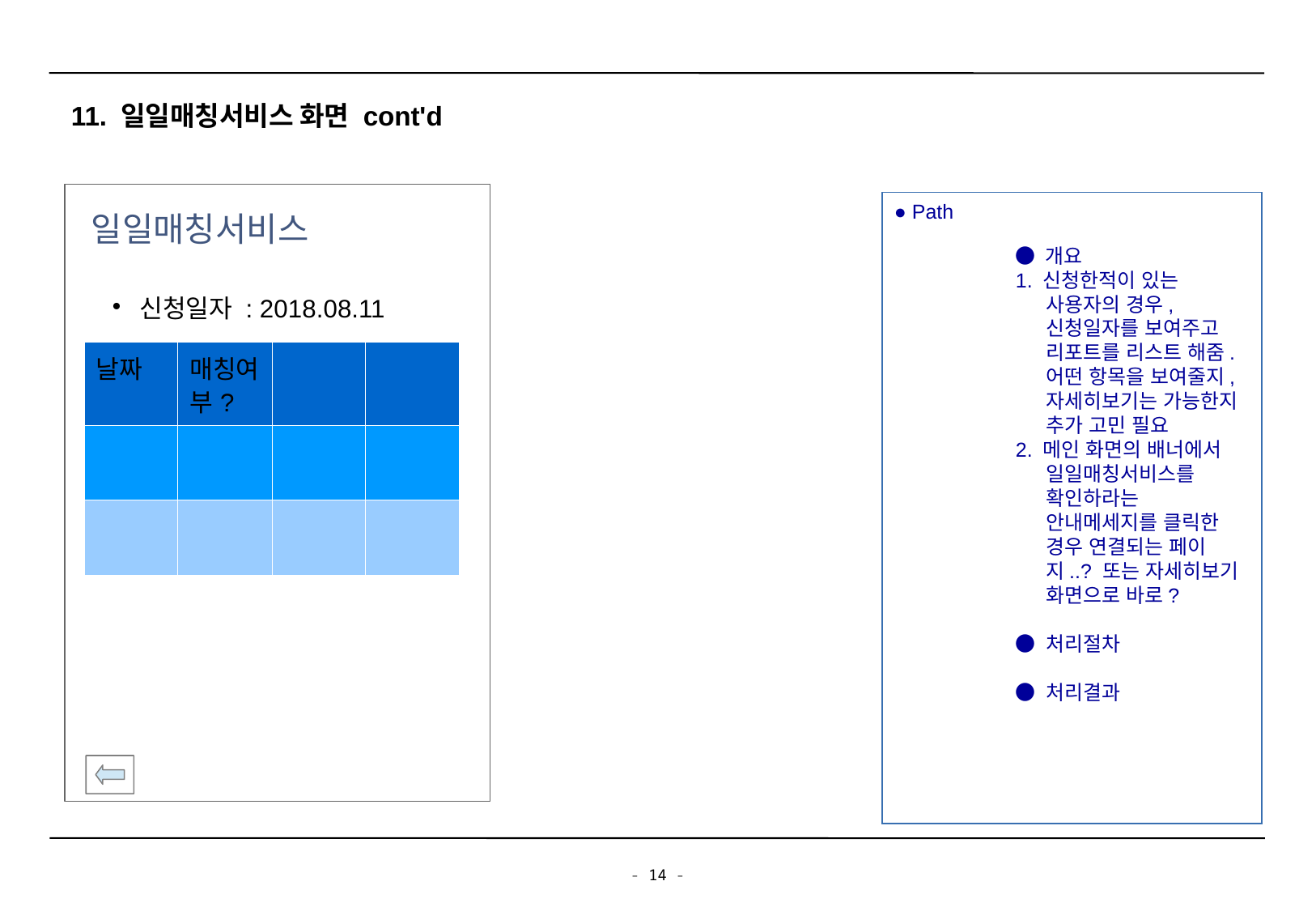

11. 일일매칭서비스 화면 cont'd

일일매칭서비스
● Path

● 개요
1. 신청한적이 있는 사용자의 경우, 신청일자를 보여주고 리포트를 리스트 해줌. 어떤 항목을 보여줄지, 자세히보기는 가능한지 추가 고민 필요
2. 메인 화면의 배너에서 일일매칭서비스를 확인하라는 안내메세지를 클릭한 경우 연결되는 페이지..? 또는 자세히보기 화면으로 바로?

● 처리절차

● 처리결과

신청일자 : 2018.08.11
| 날짜 | 매칭여부? |  |  |
| --- | --- | --- | --- |
|  |  |  |  |
|  |  |  |  |